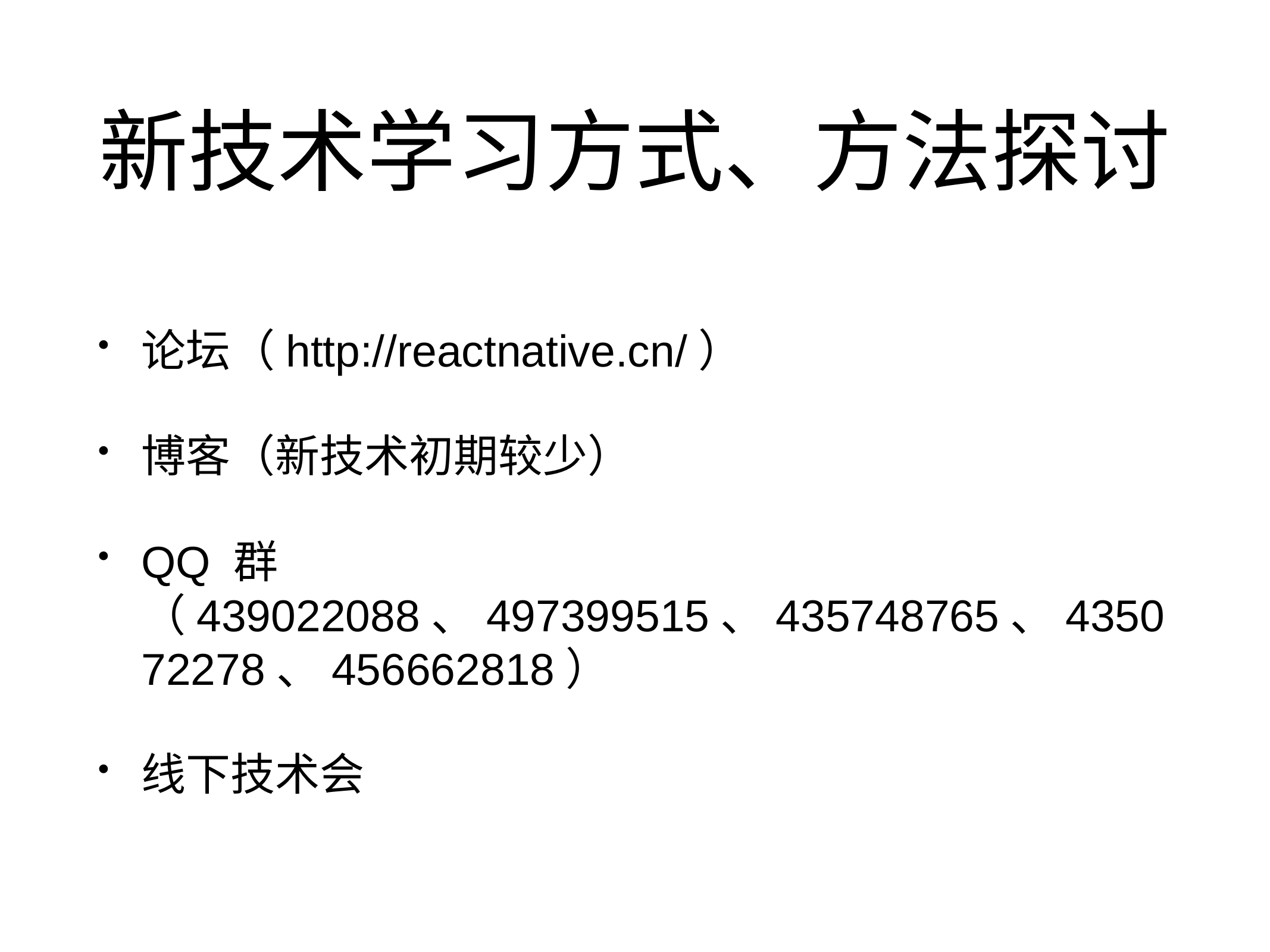

# 新技术学习方式、方法探讨
论坛（http://reactnative.cn/）
博客（新技术初期较少）
QQ 群（439022088、497399515、435748765、435072278、456662818）
线下技术会